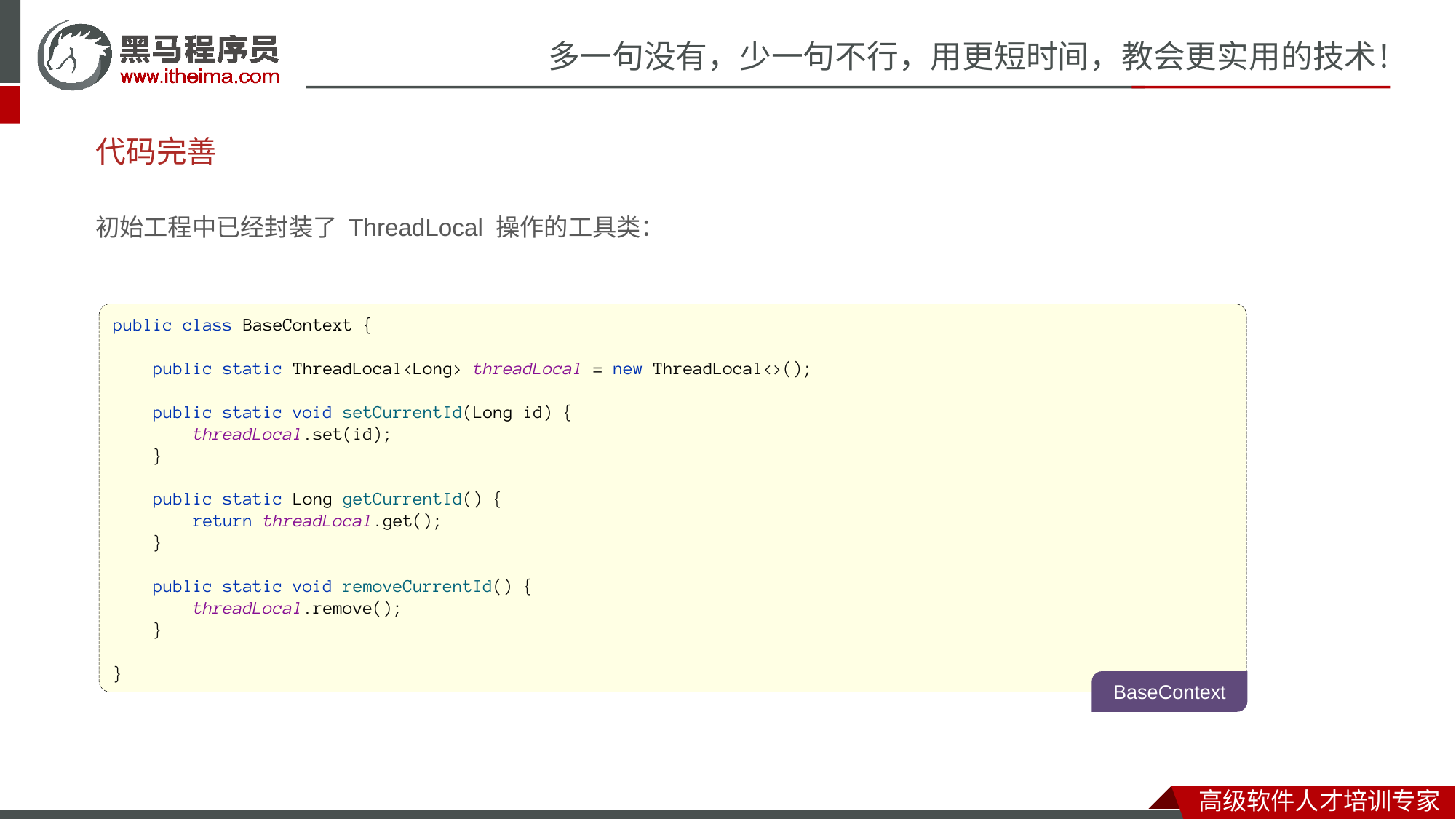

# 代码完善
初始工程中已经封装了 ThreadLocal 操作的工具类：
public class BaseContext {
    public static ThreadLocal<Long> threadLocal = new ThreadLocal<>();
    public static void setCurrentId(Long id) {
        threadLocal.set(id);
    }
    public static Long getCurrentId() {
        return threadLocal.get();
    }
    public static void removeCurrentId() {
        threadLocal.remove();
    }
}
BaseContext